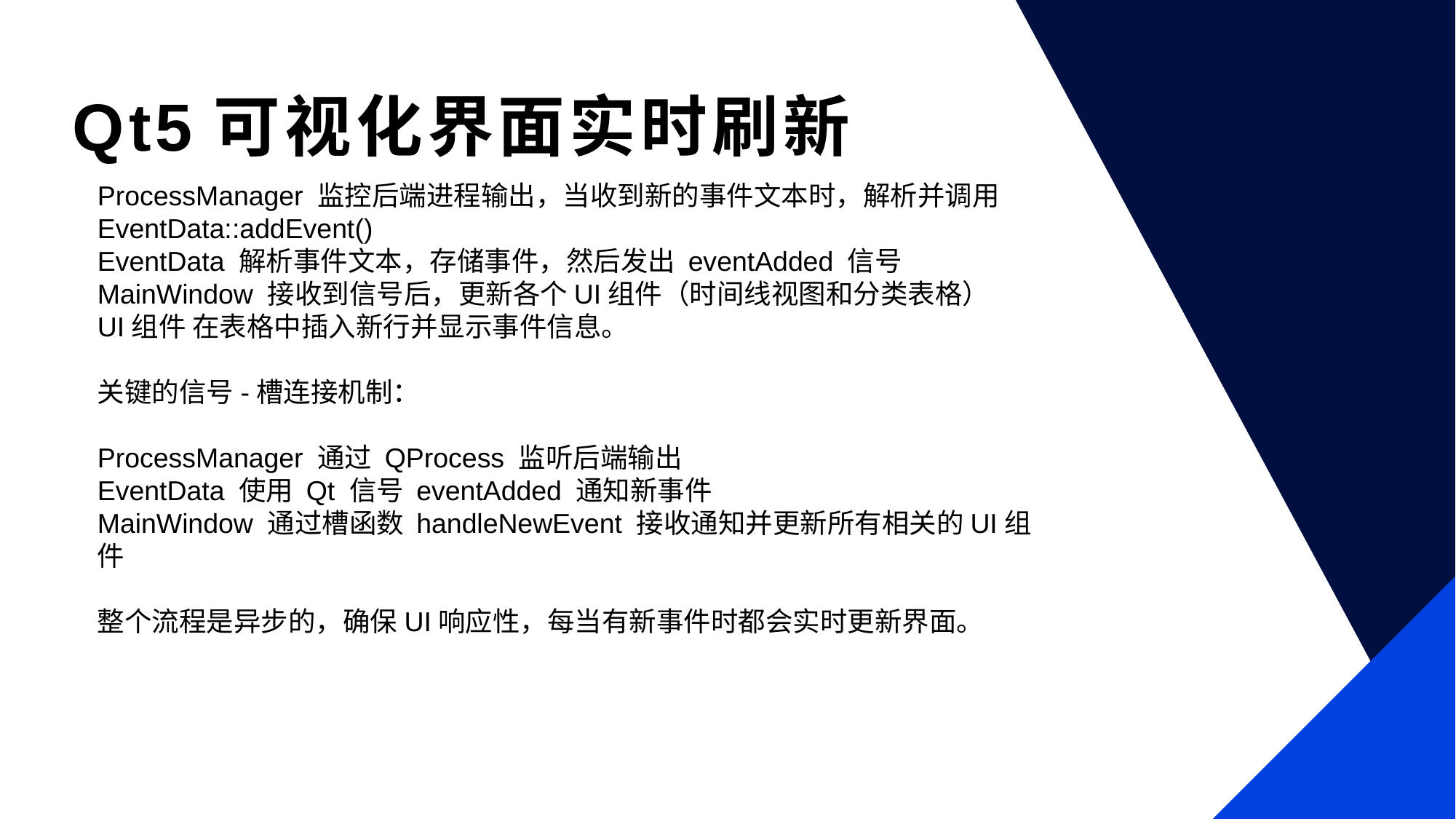

# Qt5可视化界面实时刷新
ProcessManager 监控后端进程输出，当收到新的事件文本时，解析并调用 EventData::addEvent()
EventData 解析事件文本，存储事件，然后发出 eventAdded 信号
MainWindow 接收到信号后，更新各个UI组件（时间线视图和分类表格）
UI组件 在表格中插入新行并显示事件信息。

关键的信号-槽连接机制：

ProcessManager 通过 QProcess 监听后端输出
EventData 使用 Qt 信号 eventAdded 通知新事件
MainWindow 通过槽函数 handleNewEvent 接收通知并更新所有相关的UI组件

整个流程是异步的，确保UI响应性，每当有新事件时都会实时更新界面。